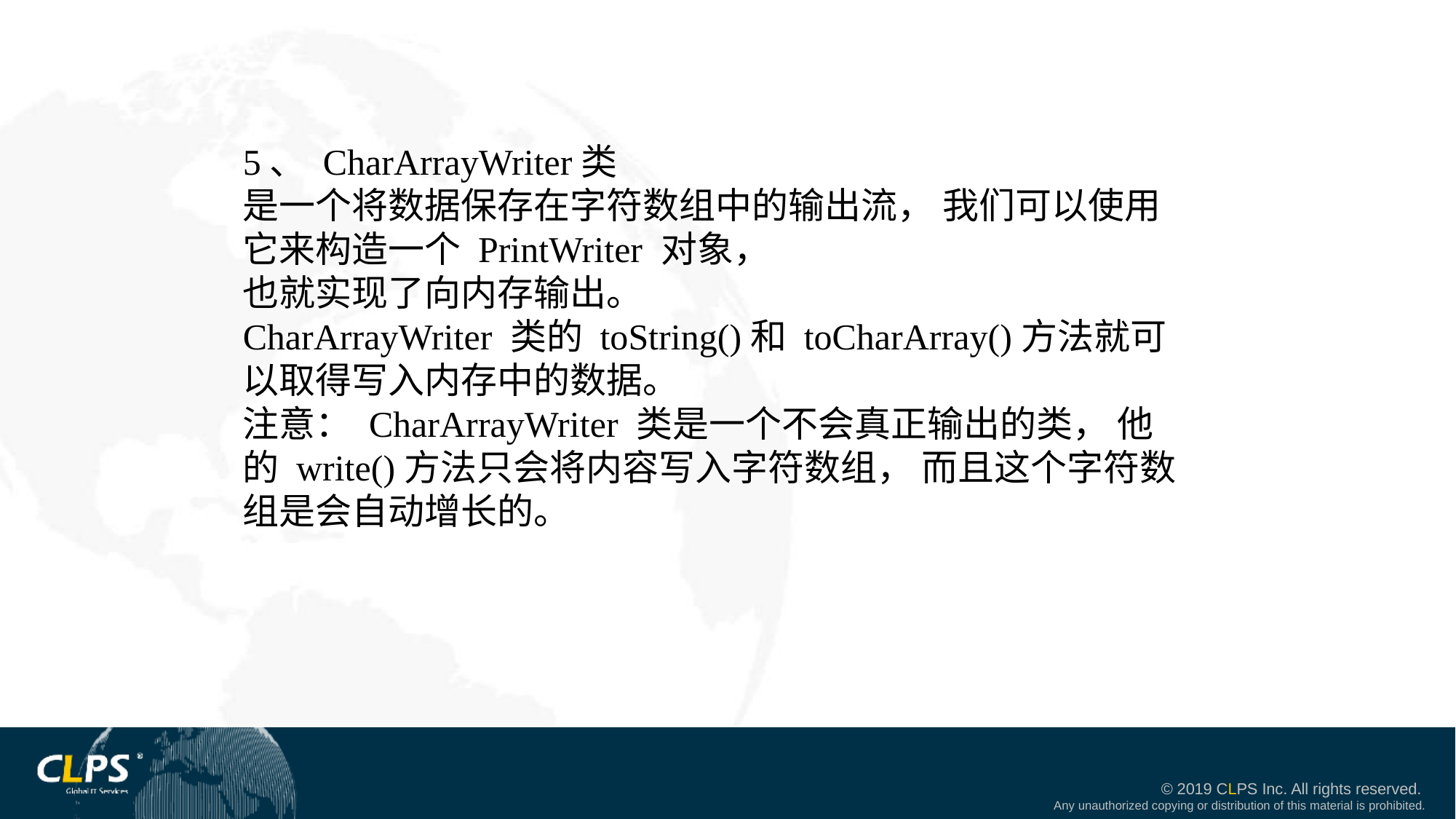

5、 CharArrayWriter类
是一个将数据保存在字符数组中的输出流， 我们可以使用它来构造一个 PrintWriter 对象，
也就实现了向内存输出。
CharArrayWriter 类的 toString()和 toCharArray()方法就可以取得写入内存中的数据。
注意： CharArrayWriter 类是一个不会真正输出的类， 他的 write()方法只会将内容写入字符数组， 而且这个字符数组是会自动增长的。